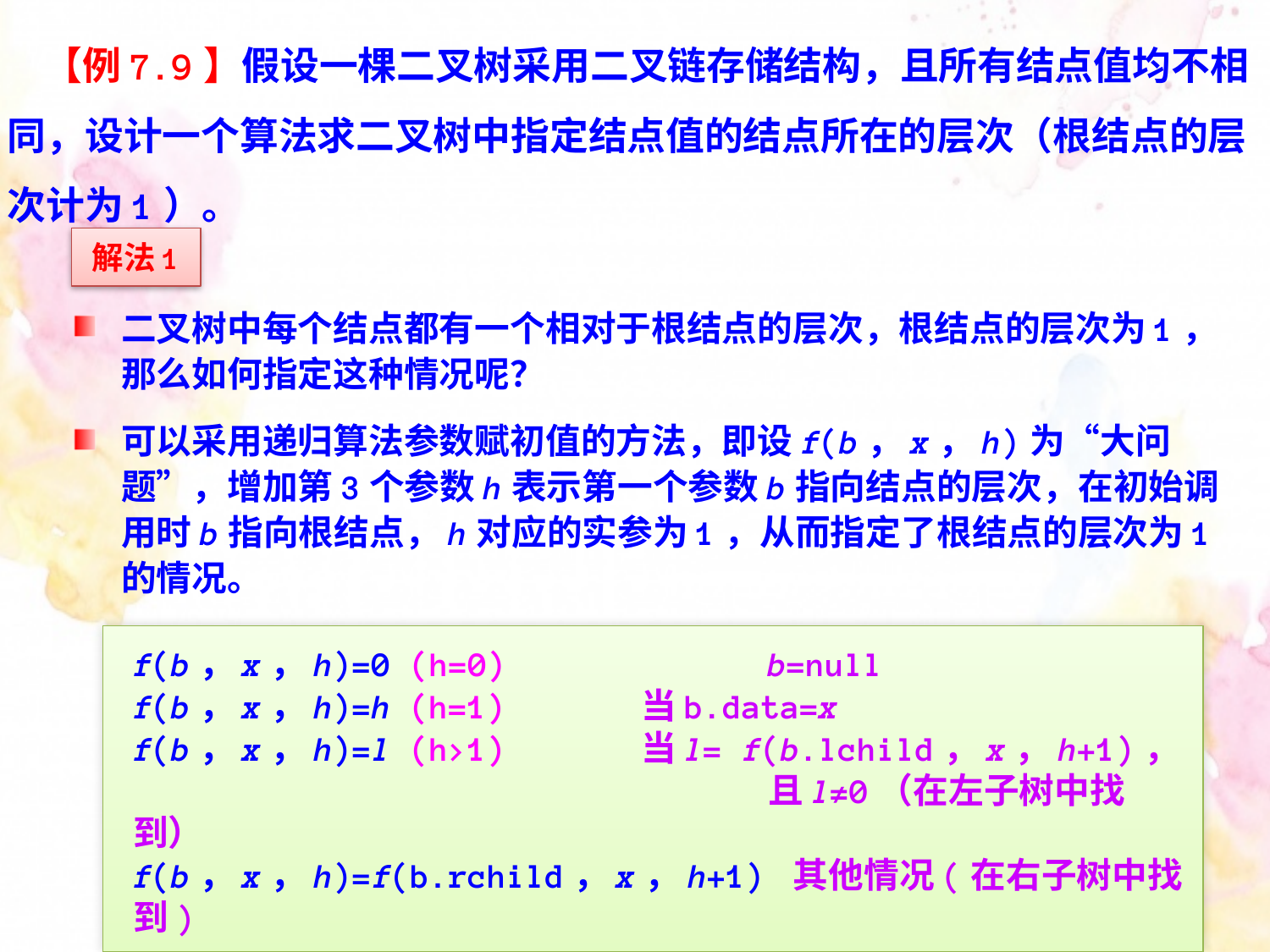

【例7.9】假设一棵二叉树采用二叉链存储结构，且所有结点值均不相同，设计一个算法求二叉树中指定结点值的结点所在的层次（根结点的层次计为1）。
解法1
二叉树中每个结点都有一个相对于根结点的层次，根结点的层次为1，那么如何指定这种情况呢？
可以采用递归算法参数赋初值的方法，即设f(b，x，h)为“大问题”，增加第3个参数h表示第一个参数b指向结点的层次，在初始调用时b指向根结点，h对应的实参为1，从而指定了根结点的层次为1的情况。
f(b，x，h)=0 (h=0) 		b=null
f(b，x，h)=h (h=1)		当b.data=x
f(b，x，h)=l (h>1)		当l= f(b.lchild，x，h+1)，  					且l≠0（在左子树中找到）
f(b，x，h)=f(b.rchild，x，h+1) 其他情况(在右子树中找到)